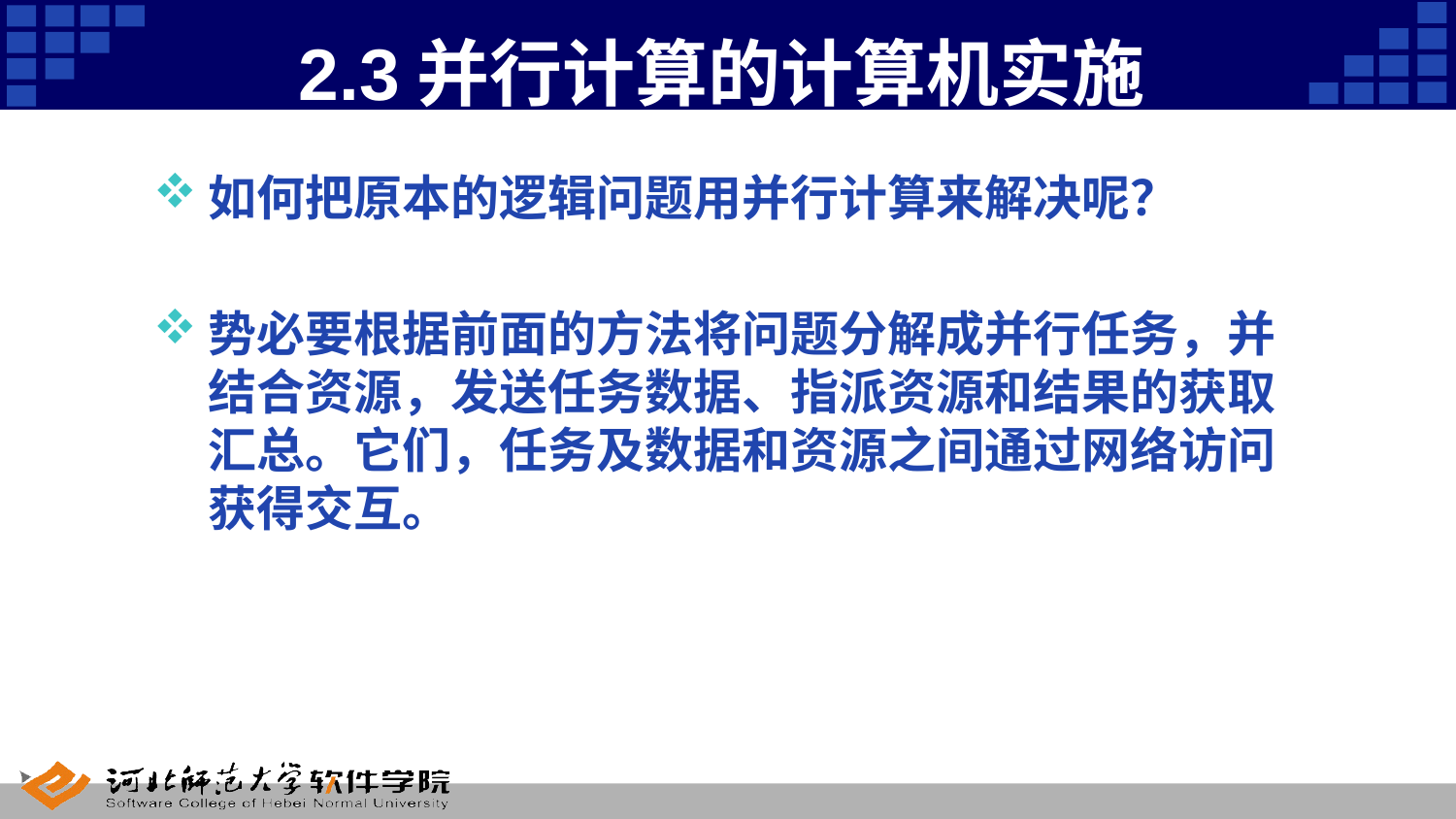

# 2.3并行计算的计算机实施
如何把原本的逻辑问题用并行计算来解决呢？

势必要根据前面的方法将问题分解成并行任务，并结合资源，发送任务数据、指派资源和结果的获取汇总。它们，任务及数据和资源之间通过网络访问获得交互。